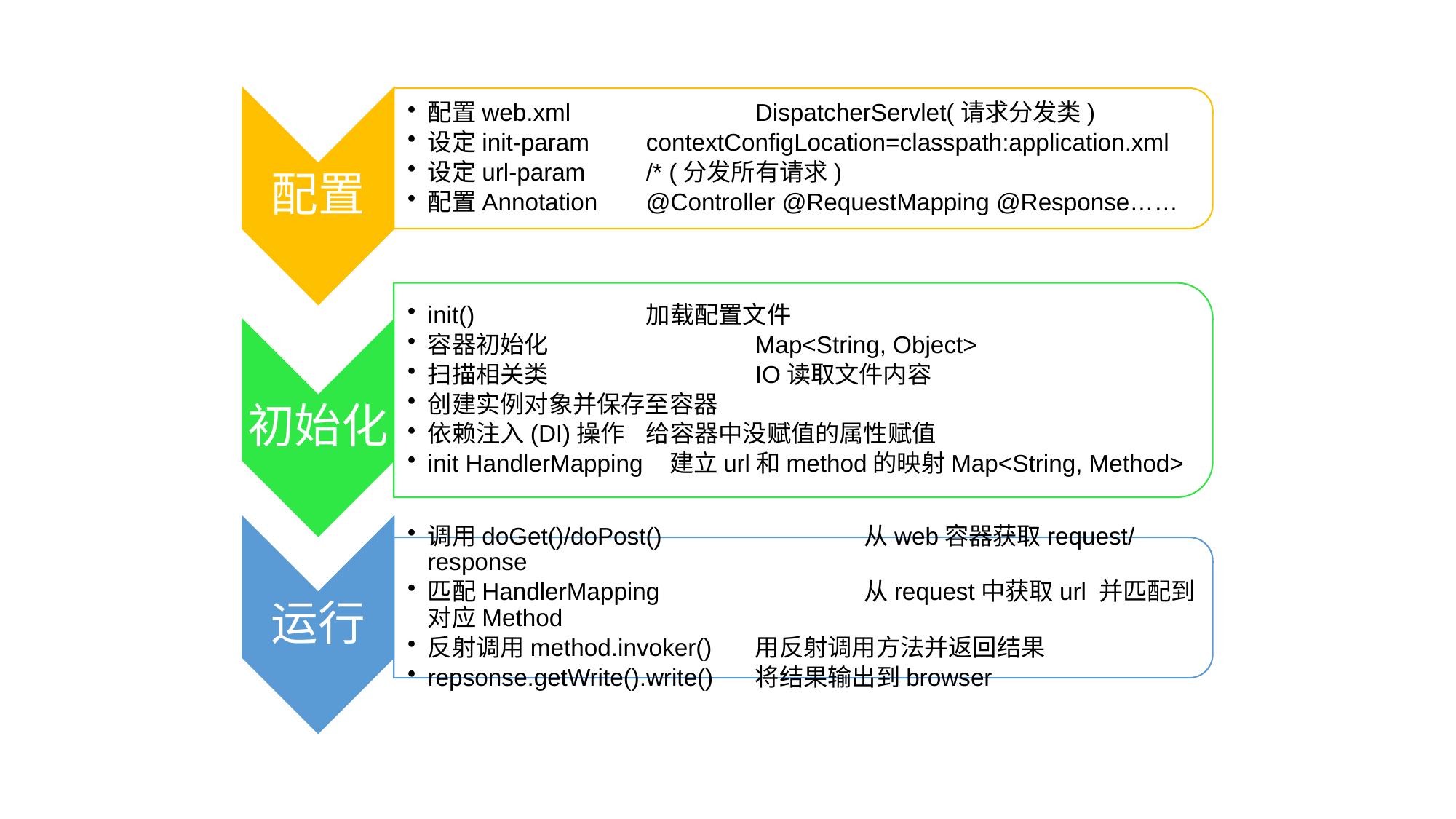

配置
配置web.xml		DispatcherServlet(请求分发类)
设定init-param	contextConfigLocation=classpath:application.xml
设定url-param	/* (分发所有请求)
配置Annotation	@Controller @RequestMapping @Response……
初始化
init()   		加载配置文件
容器初始化		Map<String, Object>
扫描相关类		IO读取文件内容
创建实例对象并保存至容器
依赖注入(DI)操作	给容器中没赋值的属性赋值
init HandlerMapping   建立url和method的映射Map<String, Method>
运行
调用doGet()/doPost()		从web容器获取request/response
匹配HandlerMapping		从request中获取url 并匹配到对应Method
反射调用method.invoker()	用反射调用方法并返回结果
repsonse.getWrite().write()	将结果输出到browser